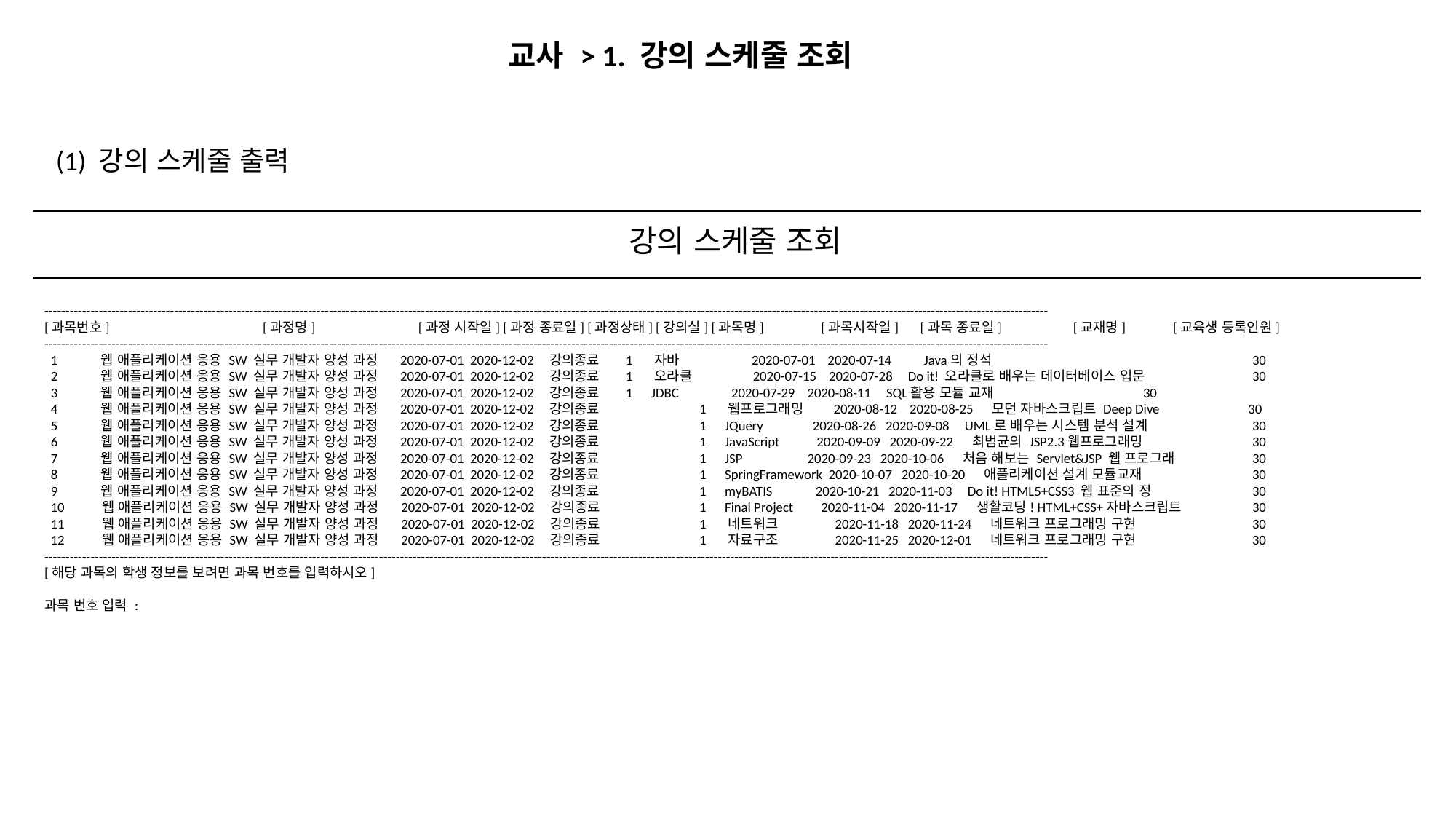

교사 > 1. 강의 스케줄 조회

(1) 강의 스케줄 출력
강의 스케줄 조회
------------------------------------------------------------------------------------------------------------------------------------------------------------------------------------------------------------------------------------------------
[과목번호] 		[과정명]	               [과정 시작일] [과정 종료일] [과정상태] [강의실] [과목명]	    [과목시작일]       [과목 종료일] 	               [교재명] 	            [교육생 등록인원]
------------------------------------------------------------------------------------------------------------------------------------------------------------------------------------------------------------------------------------------------
  1             웹 애플리케이션 응용 SW 실무 개발자 양성 과정     2020-07-01  2020-12-02    강의종료      1      자바                  2020-07-01    2020-07-14 	  Java의 정석                      		 30
  2             웹 애플리케이션 응용 SW 실무 개발자 양성 과정     2020-07-01  2020-12-02    강의종료      1      오라클               2020-07-15    2020-07-28     Do it! 오라클로 배우는 데이터베이스 입문     	 30
  3             웹 애플리케이션 응용 SW 실무 개발자 양성 과정     2020-07-01  2020-12-02    강의종료      1      JDBC                 2020-07-29    2020-08-11     SQL활용 모듈 교재                    	 30
  4             웹 애플리케이션 응용 SW 실무 개발자 양성 과정     2020-07-01  2020-12-02    강의종료	1      웹프로그래밍       2020-08-12    2020-08-25     모던 자바스크립트 Deep Dive           	 30
  5             웹 애플리케이션 응용 SW 실무 개발자 양성 과정     2020-07-01  2020-12-02    강의종료 	1      JQuery                2020-08-26   2020-09-08     UML로 배우는 시스템 분석 설계             	 30
  6             웹 애플리케이션 응용 SW 실무 개발자 양성 과정     2020-07-01  2020-12-02    강의종료 	1      JavaScript            2020-09-09   2020-09-22     최범균의 JSP2.3웹프로그래밍              	 30
  7             웹 애플리케이션 응용 SW 실무 개발자 양성 과정     2020-07-01  2020-12-02    강의종료 	1      JSP                     2020-09-23   2020-10-06     처음 해보는 Servlet&JSP 웹 프로그래      	 30
  8             웹 애플리케이션 응용 SW 실무 개발자 양성 과정     2020-07-01  2020-12-02    강의종료 	1      SpringFramework  2020-10-07   2020-10-20     애플리케이션 설계 모듈교재                 	 30
  9             웹 애플리케이션 응용 SW 실무 개발자 양성 과정     2020-07-01  2020-12-02    강의종료	1      myBATIS              2020-10-21   2020-11-03     Do it! HTML5+CSS3 웹 표준의 정      	 30
  10           웹 애플리케이션 응용 SW 실무 개발자 양성 과정     2020-07-01  2020-12-02    강의종료 	1      Final Project         2020-11-04   2020-11-17     생활코딩! HTML+CSS+자바스크립트          	 30
  11           웹 애플리케이션 응용 SW 실무 개발자 양성 과정     2020-07-01  2020-12-02    강의종료 	1      네트워크              2020-11-18   2020-11-24     네트워크 프로그래밍 구현                  	 30
  12           웹 애플리케이션 응용 SW 실무 개발자 양성 과정     2020-07-01  2020-12-02    강의종료 	1      자료구조              2020-11-25   2020-12-01     네트워크 프로그래밍 구현                 	 30
------------------------------------------------------------------------------------------------------------------------------------------------------------------------------------------------------------------------------------------------
[해당 과목의 학생 정보를 보려면 과목 번호를 입력하시오]

과목 번호 입력 :